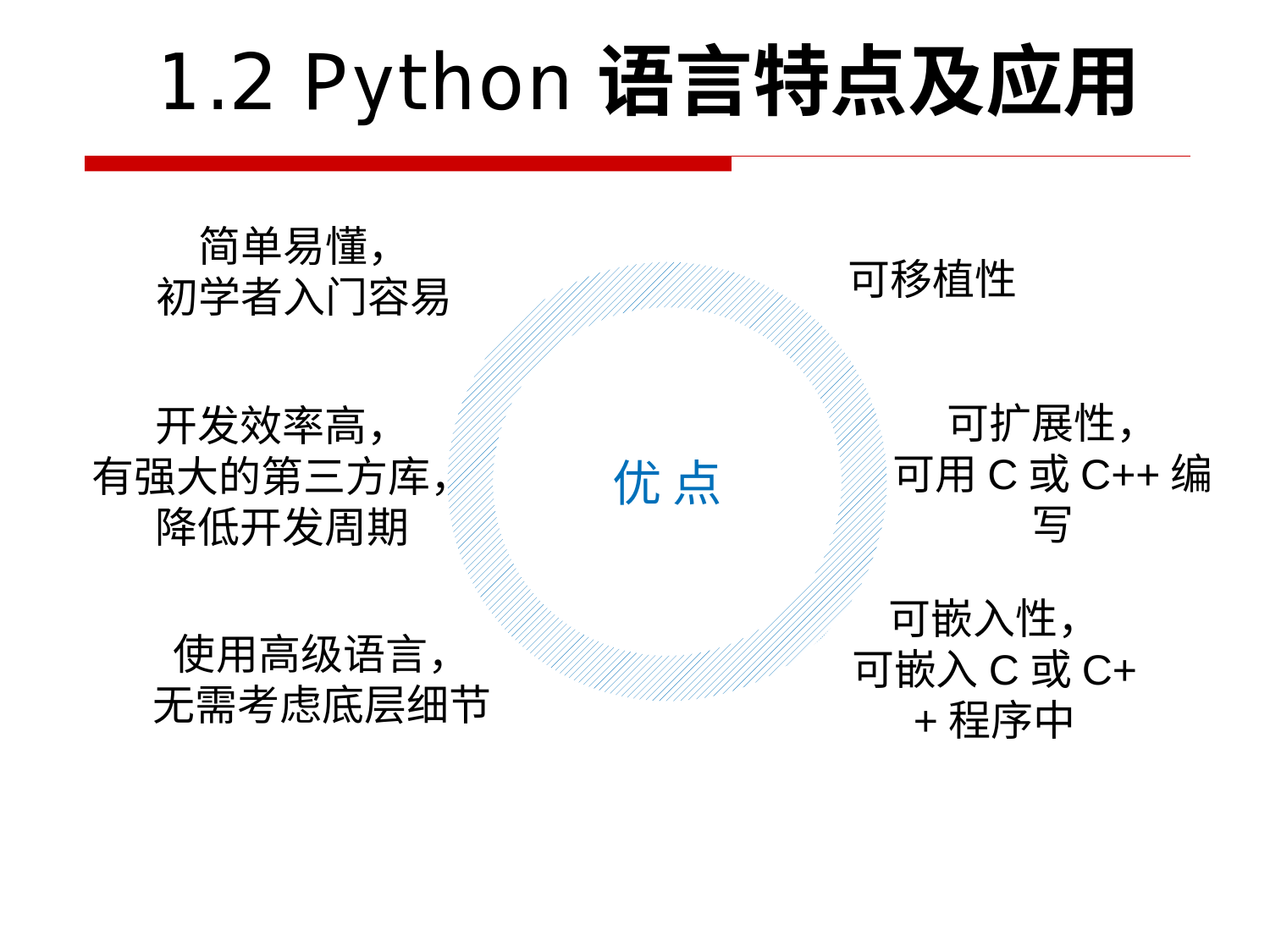

1.2 Python语言特点及应用
简单易懂，
初学者入门容易
可移植性
优 点
可扩展性，
可用C或C++编写
开发效率高，
有强大的第三方库，
降低开发周期
可嵌入性，
可嵌入C或C++程序中
使用高级语言，
无需考虑底层细节